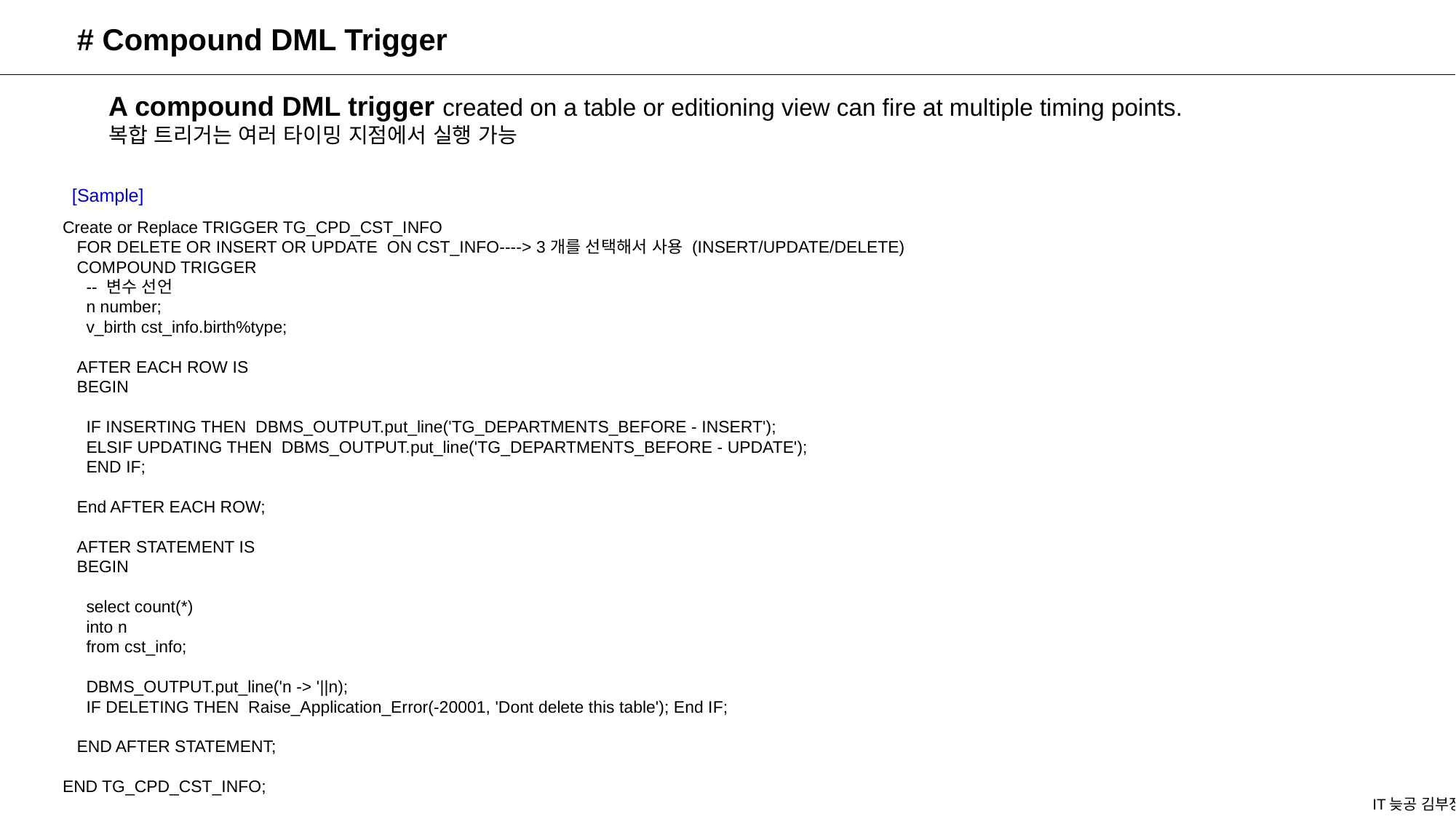

# Compound DML Trigger
A compound DML trigger created on a table or editioning view can fire at multiple timing points.
복합 트리거는 여러 타이밍 지점에서 실행 가능
[Sample]
Create or Replace TRIGGER TG_CPD_CST_INFO
   FOR DELETE OR INSERT OR UPDATE  ON CST_INFO----> 3개를 선택해서 사용 (INSERT/UPDATE/DELETE)
   COMPOUND TRIGGER
     -- 변수 선언
     n number;
     v_birth cst_info.birth%type;

   AFTER EACH ROW IS
   BEGIN

     IF INSERTING THEN  DBMS_OUTPUT.put_line('TG_DEPARTMENTS_BEFORE - INSERT');
     ELSIF UPDATING THEN  DBMS_OUTPUT.put_line('TG_DEPARTMENTS_BEFORE - UPDATE');
     END IF;

   End AFTER EACH ROW;

   AFTER STATEMENT IS
   BEGIN

     select count(*)
     into n
     from cst_info;

     DBMS_OUTPUT.put_line('n -> '||n);
     IF DELETING THEN  Raise_Application_Error(-20001, 'Dont delete this table'); End IF;

   END AFTER STATEMENT;

END TG_CPD_CST_INFO;
IT늦공 김부장